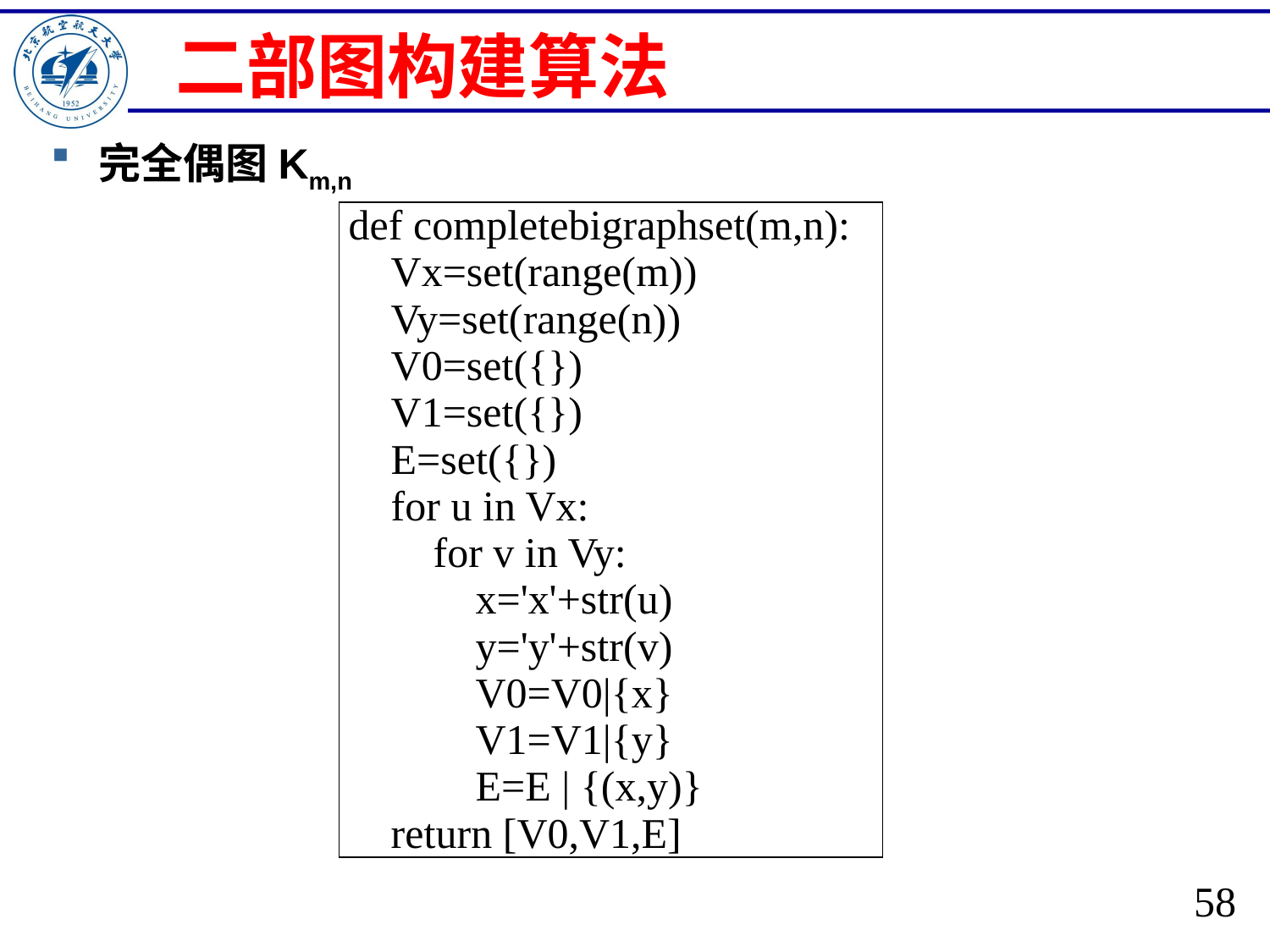

# 二部图构建算法
完全偶图Km,n
| def completebigraphset(m,n): Vx=set(range(m)) Vy=set(range(n)) V0=set({}) V1=set({}) E=set({}) for u in Vx: for v in Vy: x='x'+str(u) y='y'+str(v) V0=V0|{x} V1=V1|{y} E=E | {(x,y)} return [V0,V1,E] |
| --- |